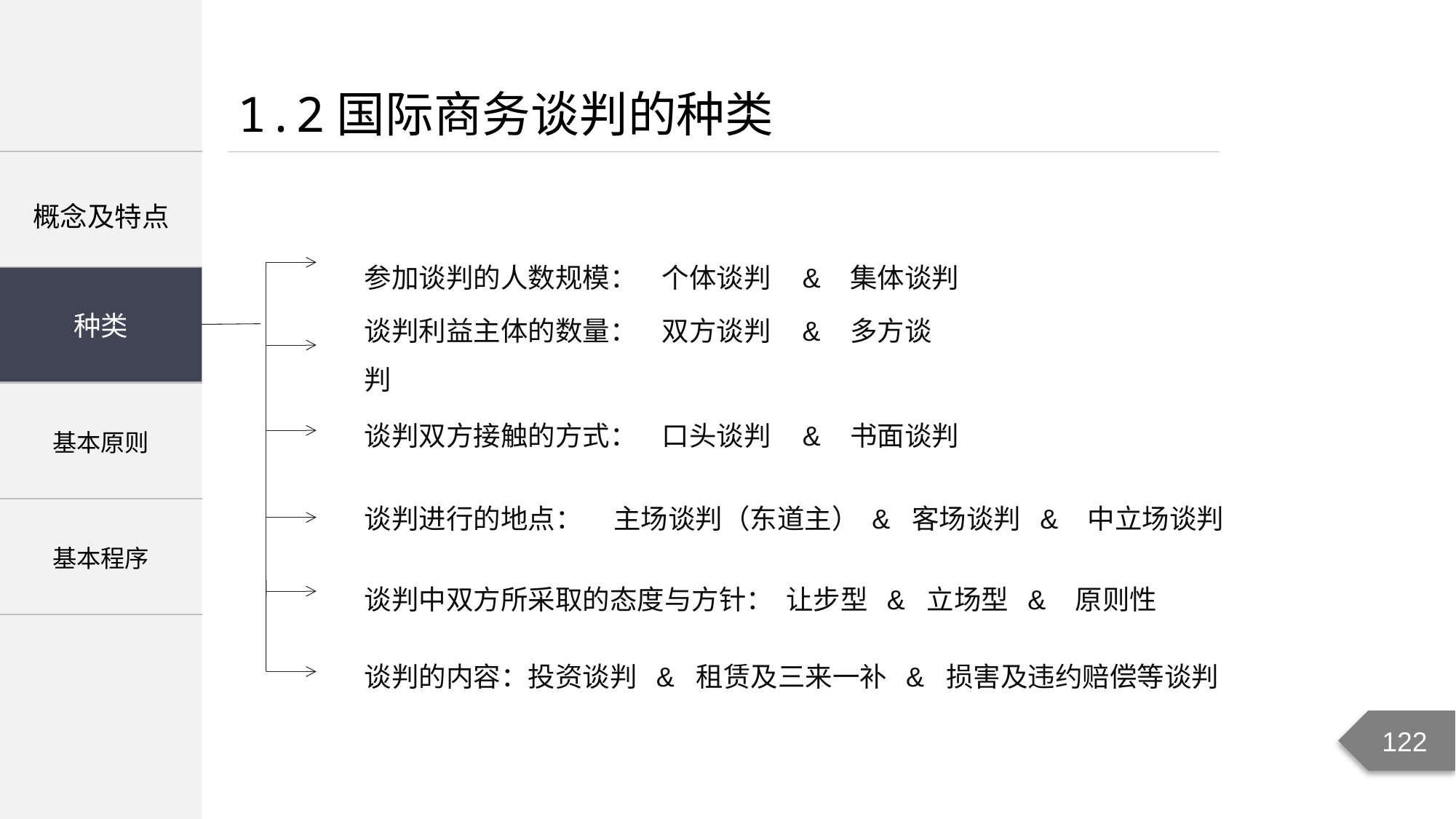

1.2国际商务谈判的种类
| 概念及特点 |
| --- |
|  |
| 基本原则 |
| 基本程序 |
参加谈判的人数规模：    个体谈判    &   集体谈判
谈判利益主体的数量：    双方谈判    &   多方谈判
谈判双方接触的方式：    口头谈判    &   书面谈判
谈判进行的地点：     主场谈判（东道主） &  客场谈判  &   中立场谈判
谈判中双方所采取的态度与方针：  让步型  &  立场型  &   原则性
谈判的内容：投资谈判  &  租赁及三来一补  &  损害及违约赔偿等谈判

种类

122